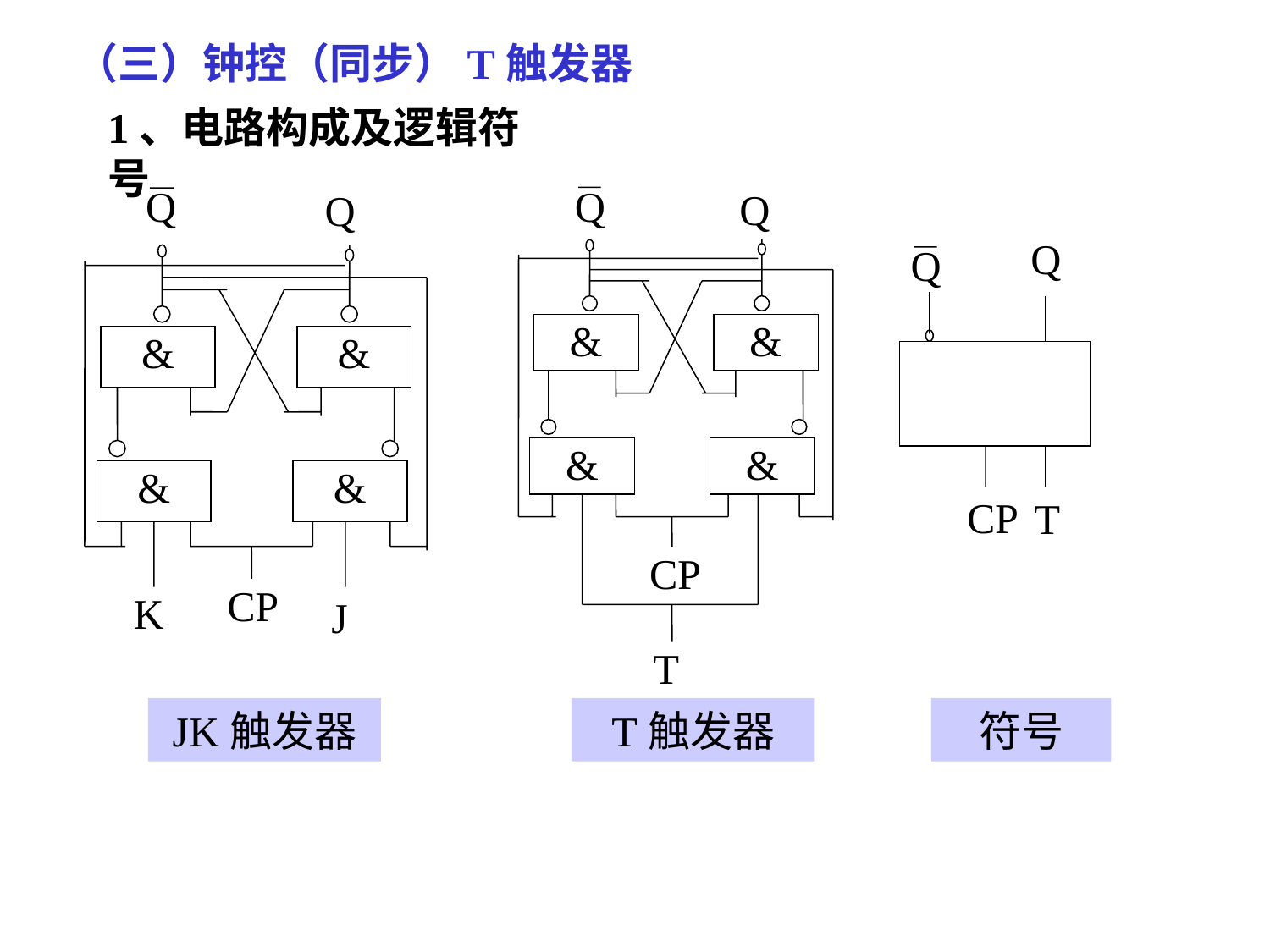

（三）钟控（同步）T触发器
1、电路构成及逻辑符号
Q

Q

&
&

&
&

CP
K
 J
Q

Q

&
&

&
&

CP

T
Q
Q

CP
T
JK触发器
T触发器
符号